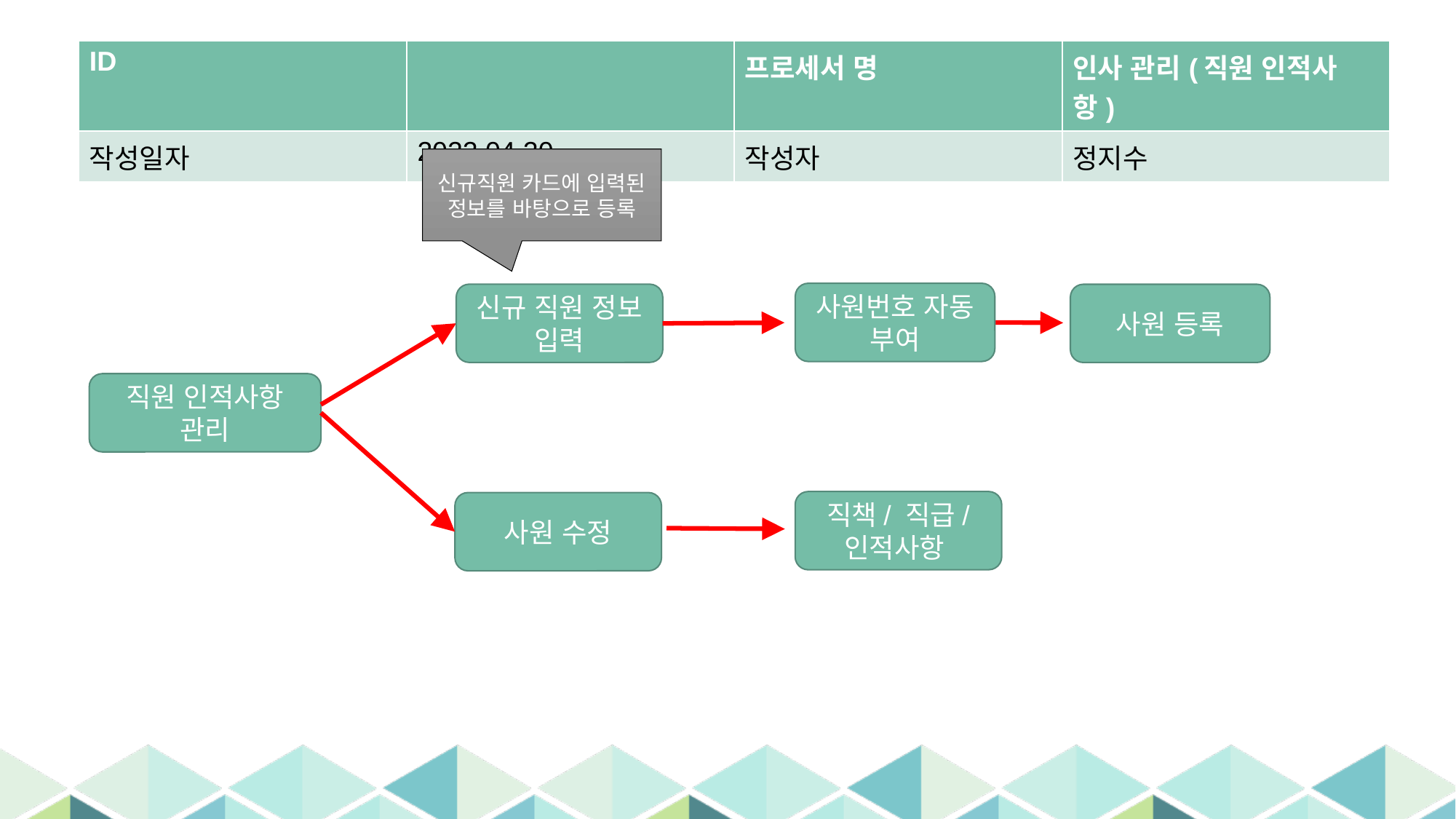

| ID |  | 프로세서 명 | 인사 관리(직원 인적사항) |
| --- | --- | --- | --- |
| 작성일자 | 2022.04.20 | 작성자 | 정지수 |
신규직원 카드에 입력된 정보를 바탕으로 등록
사원번호 자동 부여
신규 직원 정보 입력
사원 등록
직원 인적사항 관리
직책/ 직급/ 인적사항
사원 수정